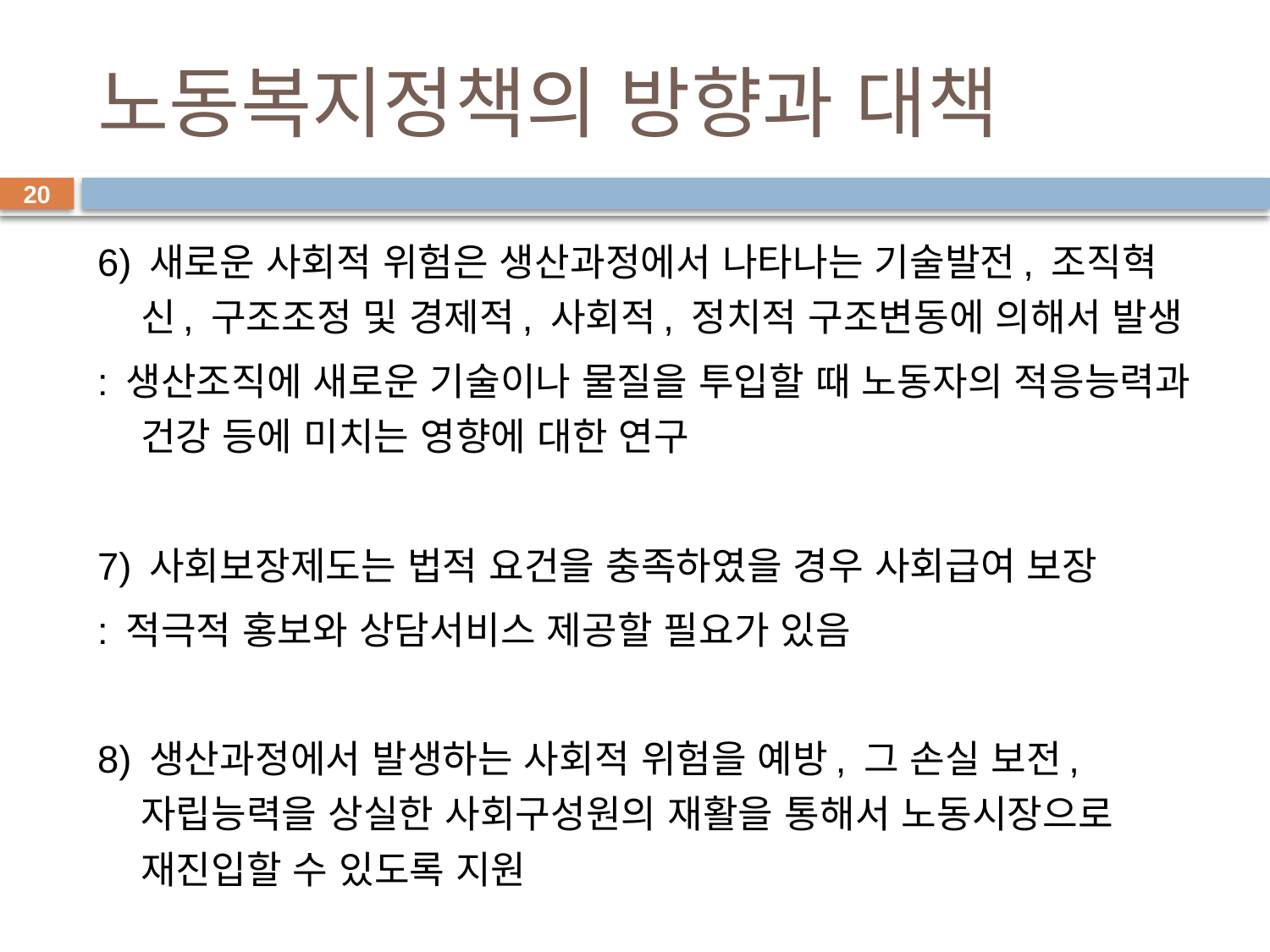

# 노동복지정책의 방향과 대책
20
6) 새로운 사회적 위험은 생산과정에서 나타나는 기술발전, 조직혁신, 구조조정 및 경제적, 사회적, 정치적 구조변동에 의해서 발생
: 생산조직에 새로운 기술이나 물질을 투입할 때 노동자의 적응능력과 건강 등에 미치는 영향에 대한 연구

7) 사회보장제도는 법적 요건을 충족하였을 경우 사회급여 보장
: 적극적 홍보와 상담서비스 제공할 필요가 있음

8) 생산과정에서 발생하는 사회적 위험을 예방, 그 손실 보전, 자립능력을 상실한 사회구성원의 재활을 통해서 노동시장으로 재진입할 수 있도록 지원